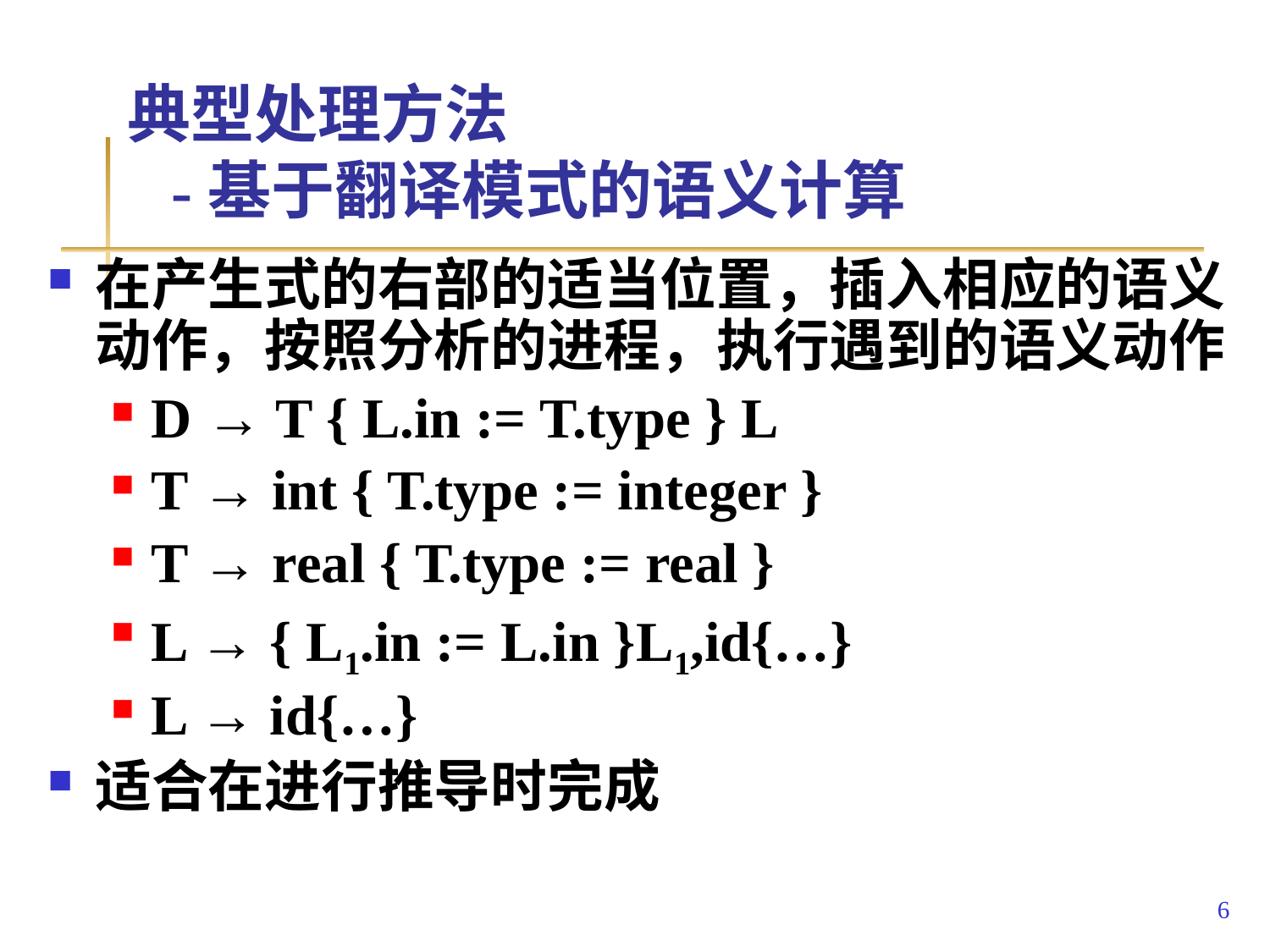

# 典型处理方法 -基于翻译模式的语义计算
在产生式的右部的适当位置，插入相应的语义动作，按照分析的进程，执行遇到的语义动作
D → T { L.in := T.type } L
T → int { T.type := integer }
T → real { T.type := real }
L → { L1.in := L.in }L1,id{…}
L → id{…}
适合在进行推导时完成
6